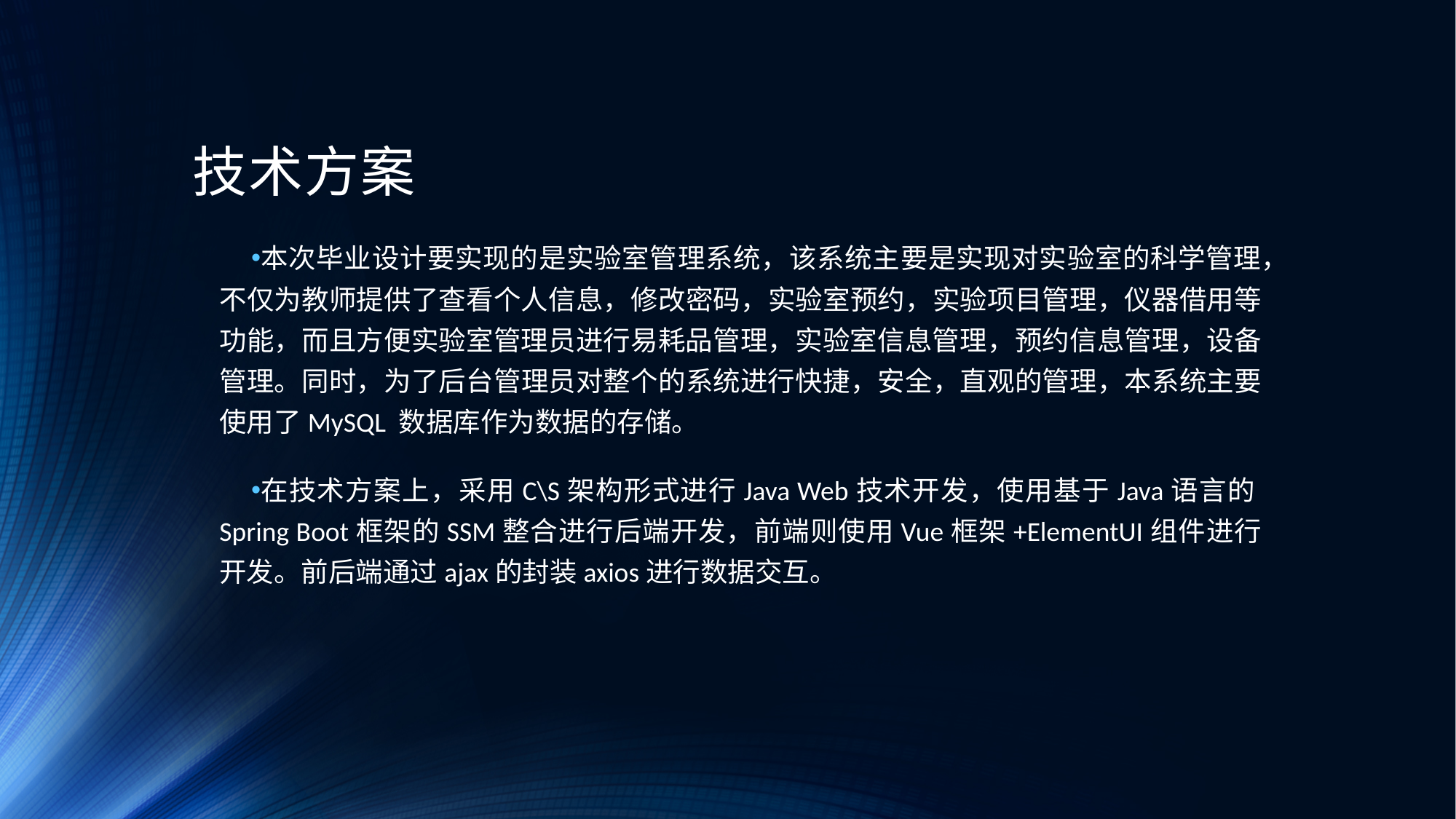

# 技术方案
本次毕业设计要实现的是实验室管理系统，该系统主要是实现对实验室的科学管理，不仅为教师提供了查看个人信息，修改密码，实验室预约，实验项目管理，仪器借用等功能，而且方便实验室管理员进行易耗品管理，实验室信息管理，预约信息管理，设备管理。同时，为了后台管理员对整个的系统进行快捷，安全，直观的管理，本系统主要使用了MySQL 数据库作为数据的存储。
在技术方案上，采用C\S架构形式进行Java Web技术开发，使用基于Java语言的Spring Boot框架的SSM整合进行后端开发，前端则使用Vue框架+ElementUI组件进行开发。前后端通过ajax的封装axios进行数据交互。